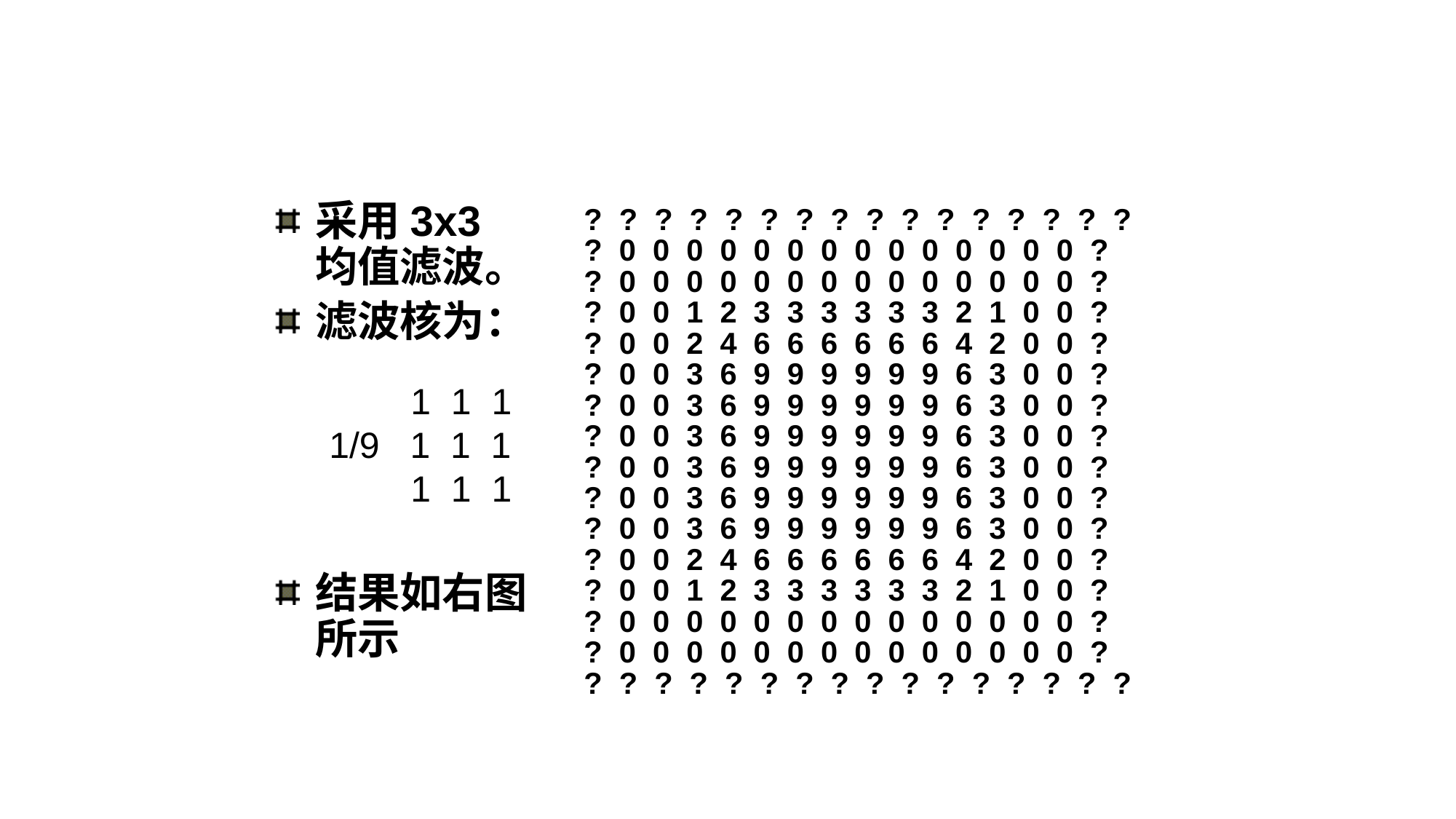

采用3x3均值滤波。
滤波核为：

结果如右图所示
?  ?  ?  ?  ?  ?  ?  ?  ?  ?  ?  ?  ?  ?  ?  ?
?  0  0  0  0  0  0  0  0  0  0  0  0  0  0  ?
?  0  0  0  0  0  0  0  0  0  0  0  0  0  0  ?
?  0  0  1  2  3  3  3  3  3  3  2  1  0  0  ?
?  0  0  2  4  6  6  6  6  6  6  4  2  0  0  ?
?  0  0  3  6  9  9  9  9  9  9  6  3  0  0  ?
?  0  0  3  6  9  9  9  9  9  9  6  3  0  0  ?
?  0  0  3  6  9  9  9  9  9  9  6  3  0  0  ?
?  0  0  3  6  9  9  9  9  9  9  6  3  0  0  ?
?  0  0  3  6  9  9  9  9  9  9  6  3  0  0  ?
?  0  0  3  6  9  9  9  9  9  9  6  3  0  0  ?
?  0  0  2  4  6  6  6  6  6  6  4  2  0  0  ?
?  0  0  1  2  3  3  3  3  3  3  2  1  0  0  ?
?  0  0  0  0  0  0  0  0  0  0  0  0  0  0  ?
?  0  0  0  0  0  0  0  0  0  0  0  0  0  0  ?
?  ?  ?  ?  ?  ?  ?  ?  ?  ?  ?  ?  ?  ?  ?  ?

        1  1  1
1/9   1  1  1
        1  1  1